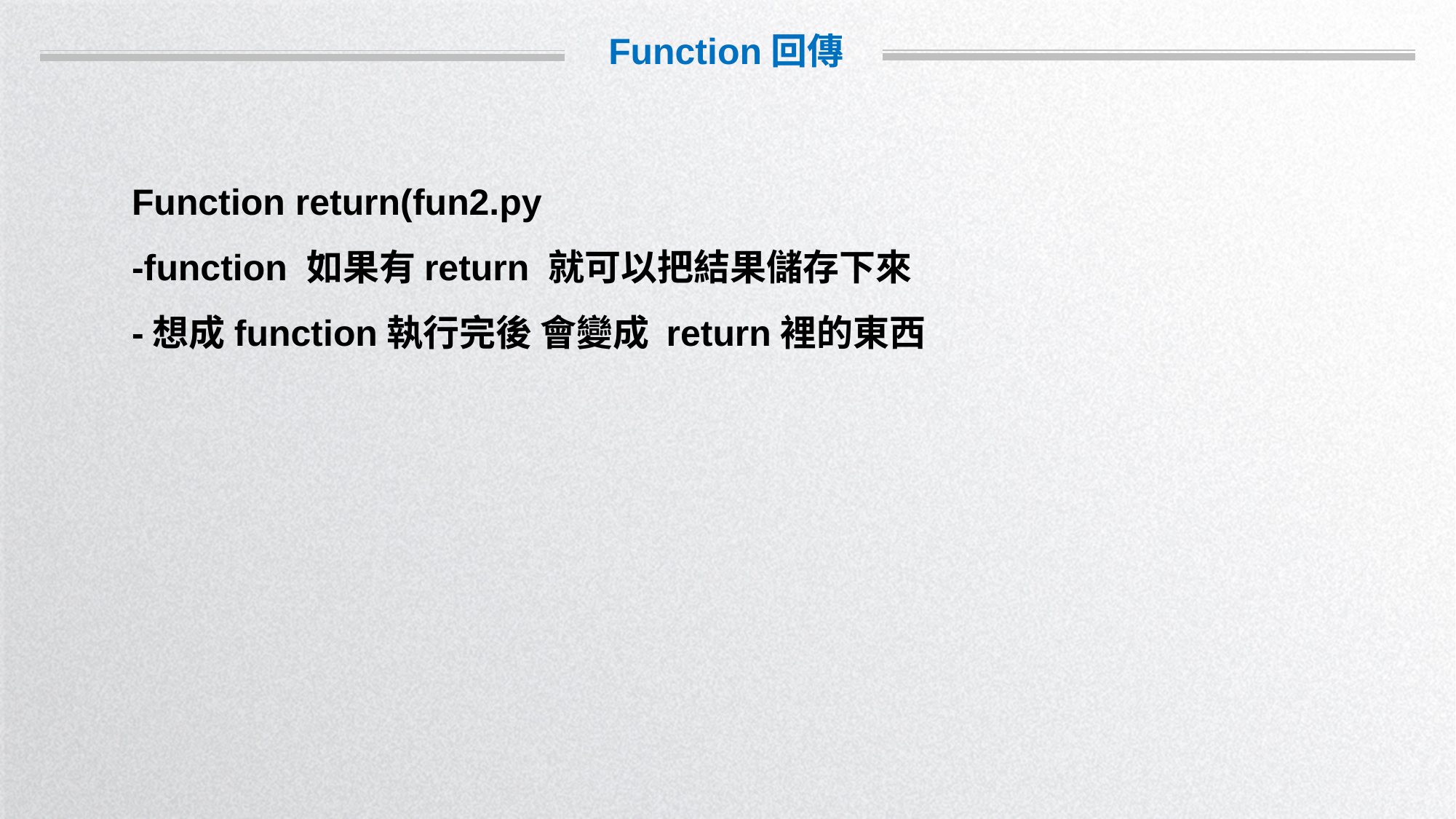

Function回傳
Function return(fun2.py
-function 如果有return 就可以把結果儲存下來
-想成function執行完後 會變成 return裡的東西